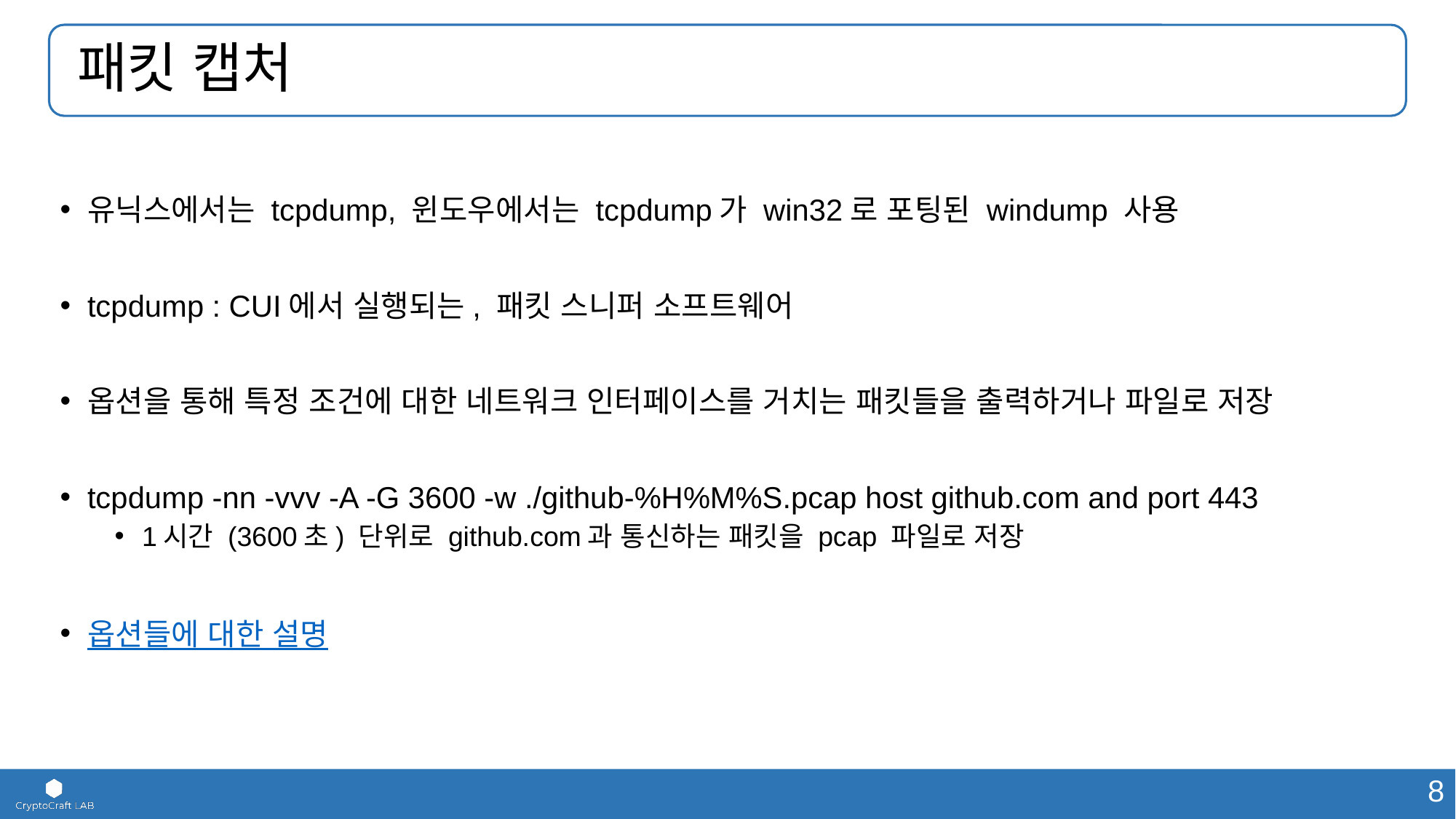

# 패킷 캡처

유닉스에서는 tcpdump, 윈도우에서는 tcpdump가 win32로 포팅된 windump 사용

tcpdump : CUI에서 실행되는, 패킷 스니퍼 소프트웨어

옵션을 통해 특정 조건에 대한 네트워크 인터페이스를 거치는 패킷들을 출력하거나 파일로 저장

tcpdump -nn -vvv -A -G 3600 -w ./github-%H%M%S.pcap host github.com and port 443
1시간 (3600초) 단위로 github.com과 통신하는 패킷을 pcap 파일로 저장

옵션들에 대한 설명